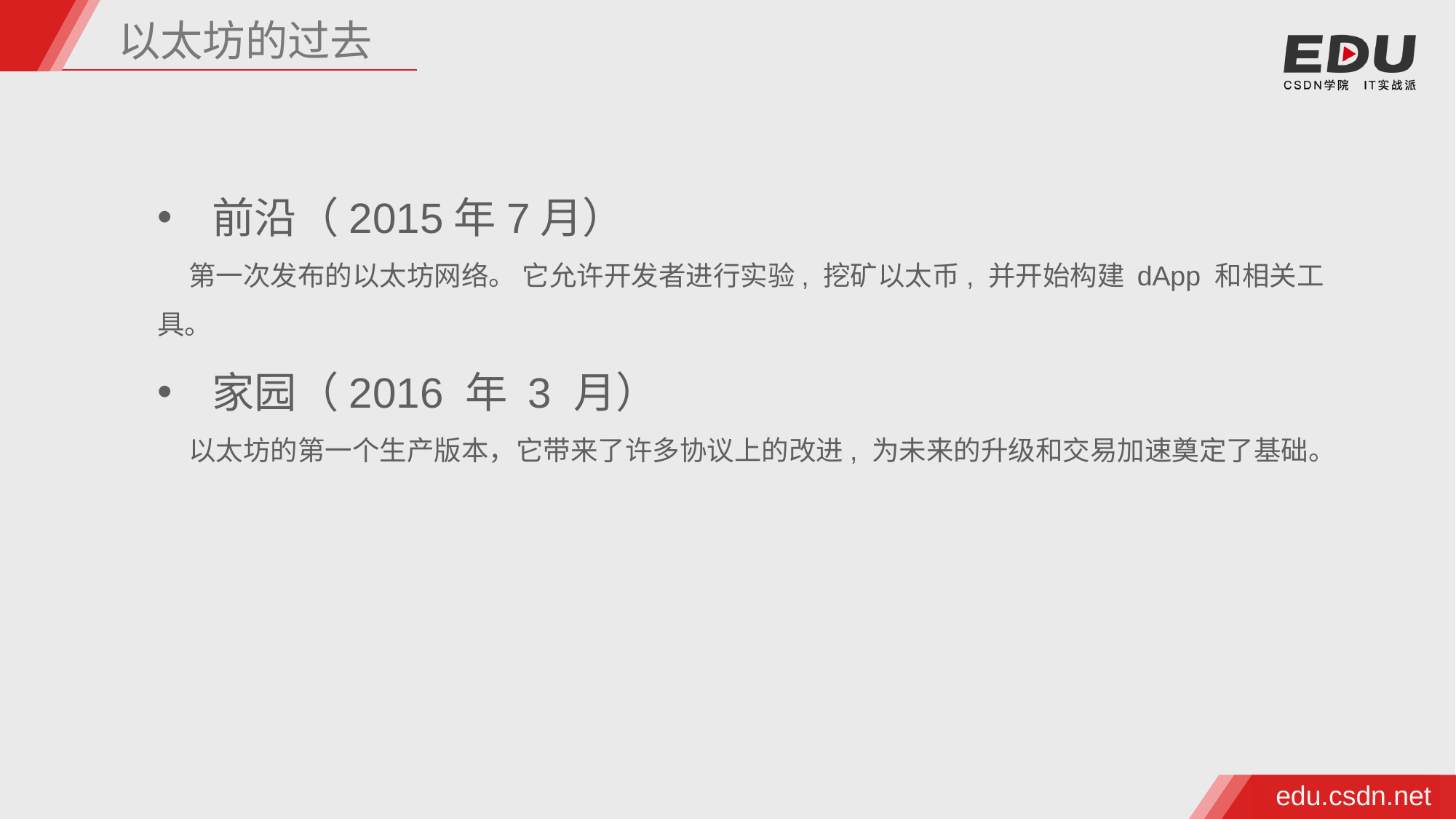

以太坊的过去
前沿（2015年7月）
    第一次发布的以太坊网络。 它允许开发者进行实验, 挖矿以太币, 并开始构建 dApp 和相关工具。
家园（2016 年 3 月）
    以太坊的第一个生产版本，它带来了许多协议上的改进, 为未来的升级和交易加速奠定了基础。